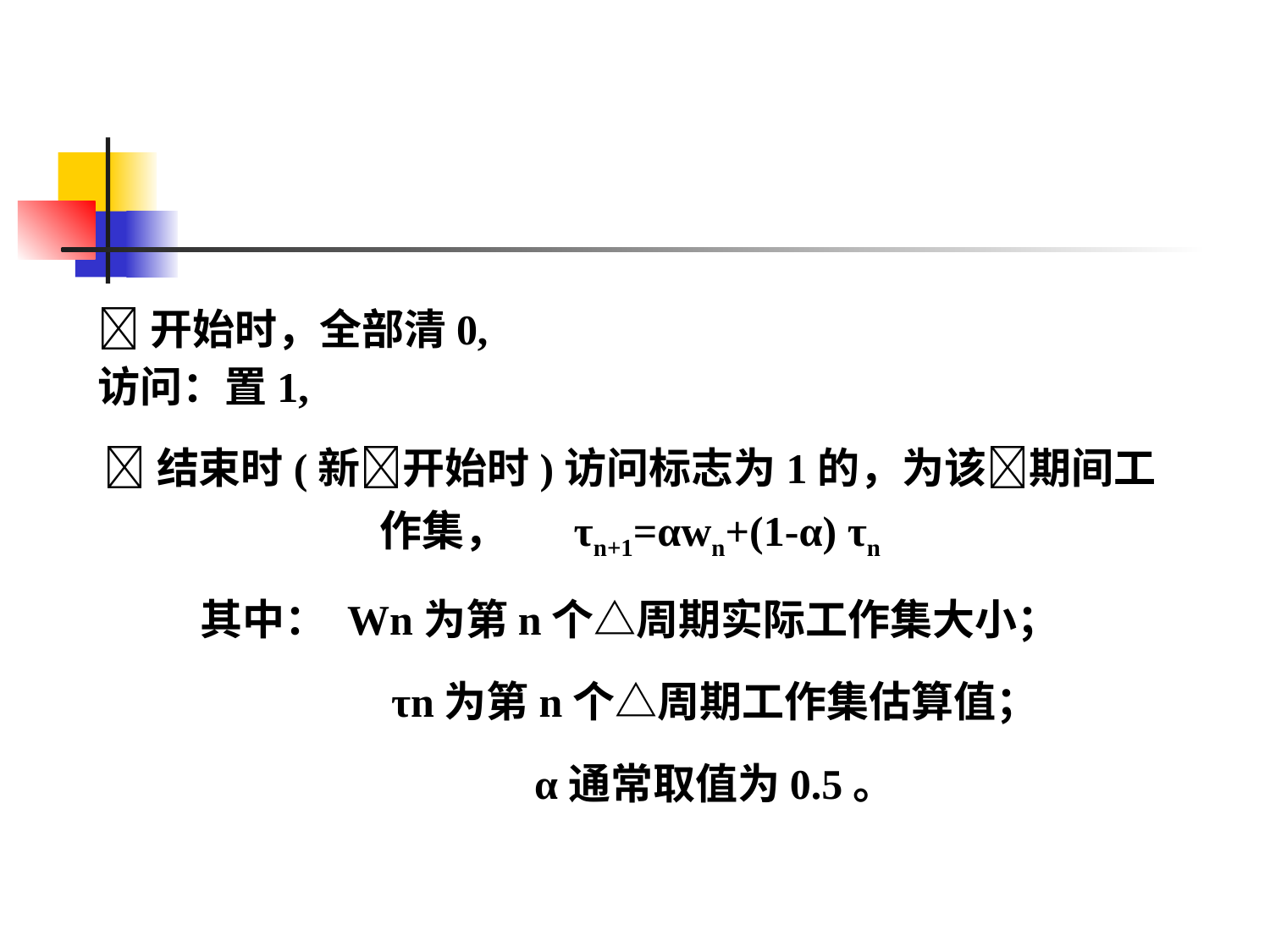

Δ开始时，全部清0,
访问：置1,
Δ结束时(新Δ开始时)访问标志为1的，为该Δ期间工作集，      τn+1=αwn+(1-α) τn
其中： Wn为第n个△周期实际工作集大小；
                τn为第n个△周期工作集估算值；
                α通常取值为0.5。